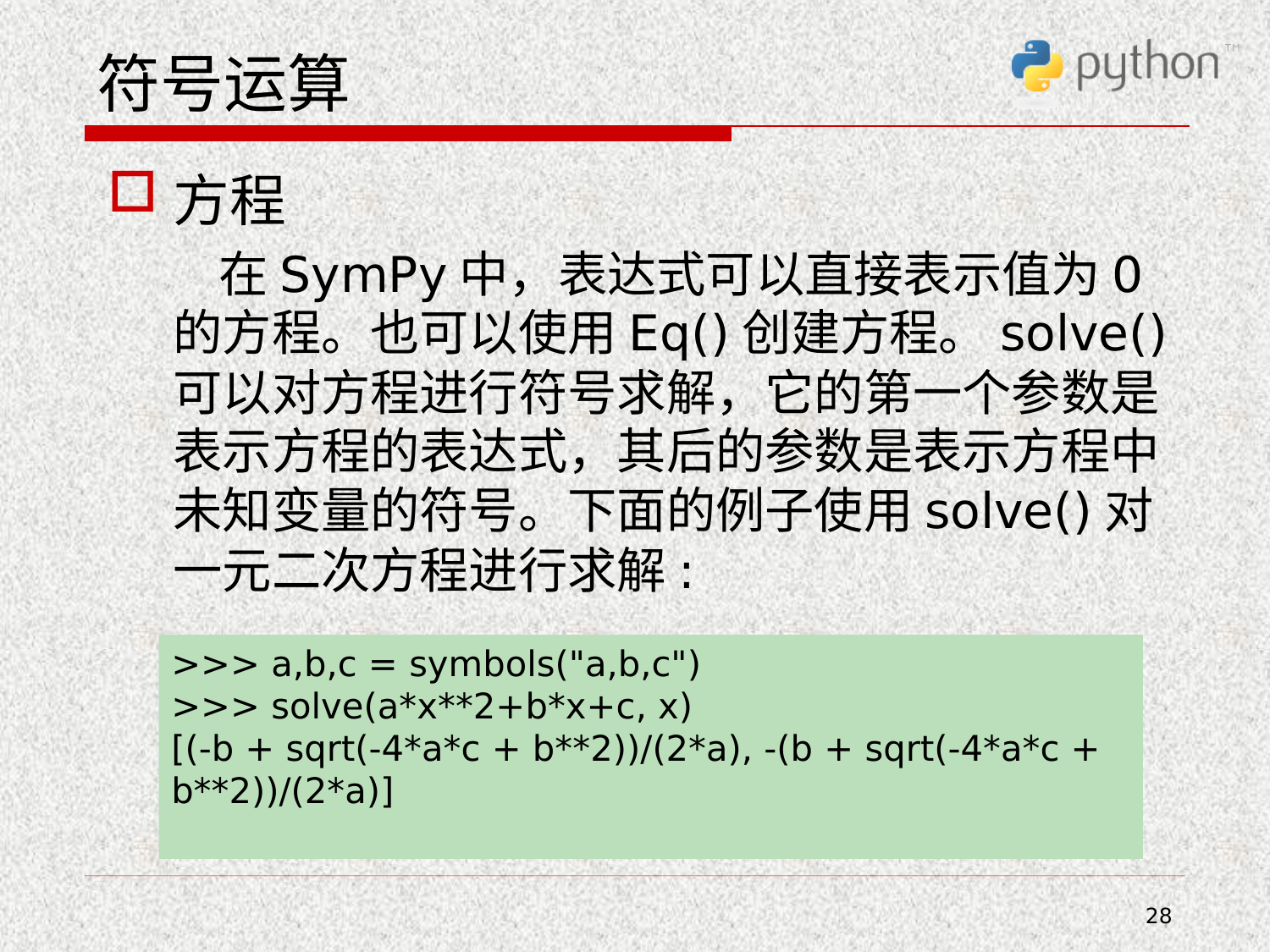

# 符号运算
方程
         在SymPy中，表达式可以直接表示值为0的方程。也可以使用Eq()创建方程。solve()可以对方程进行符号求解，它的第一个参数是表示方程的表达式，其后的参数是表示方程中未知变量的符号。下面的例子使用solve()对一元二次方程进行求解:

>>> a,b,c = symbols("a,b,c")
>>> solve(a*x**2+b*x+c, x)
[(-b + sqrt(-4*a*c + b**2))/(2*a), -(b + sqrt(-4*a*c + b**2))/(2*a)]

28